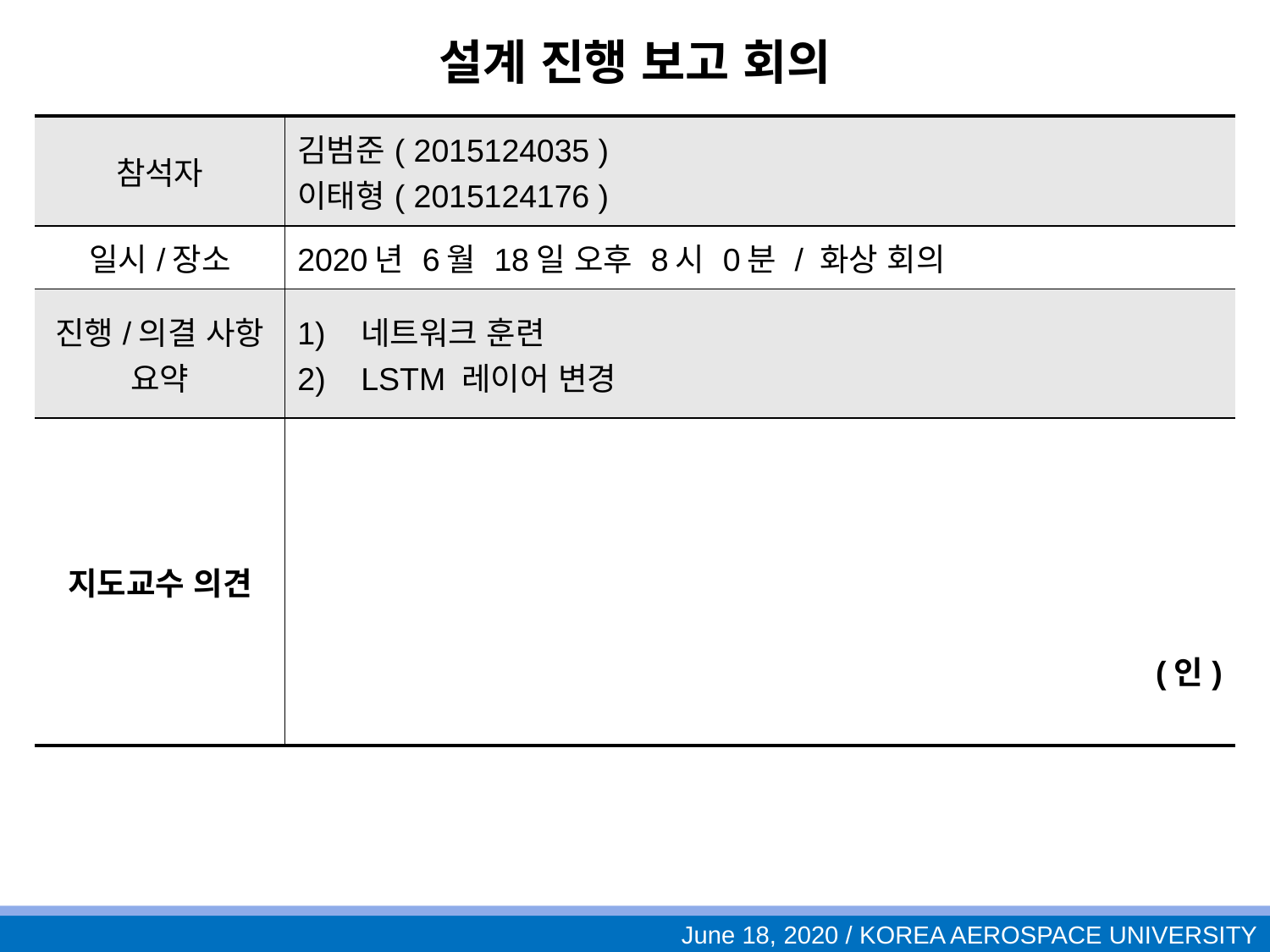

# 설계 진행 보고 회의
| 참석자 | 김범준( 2015124035 ) 이태형( 2015124176 ) |
| --- | --- |
| 일시/장소 | 2020년 6월 18일 오후 8시 0분 / 화상 회의 |
| 진행/의결 사항 요약 | 네트워크 훈련 LSTM 레이어 변경 |
| 지도교수 의견 | (인) |